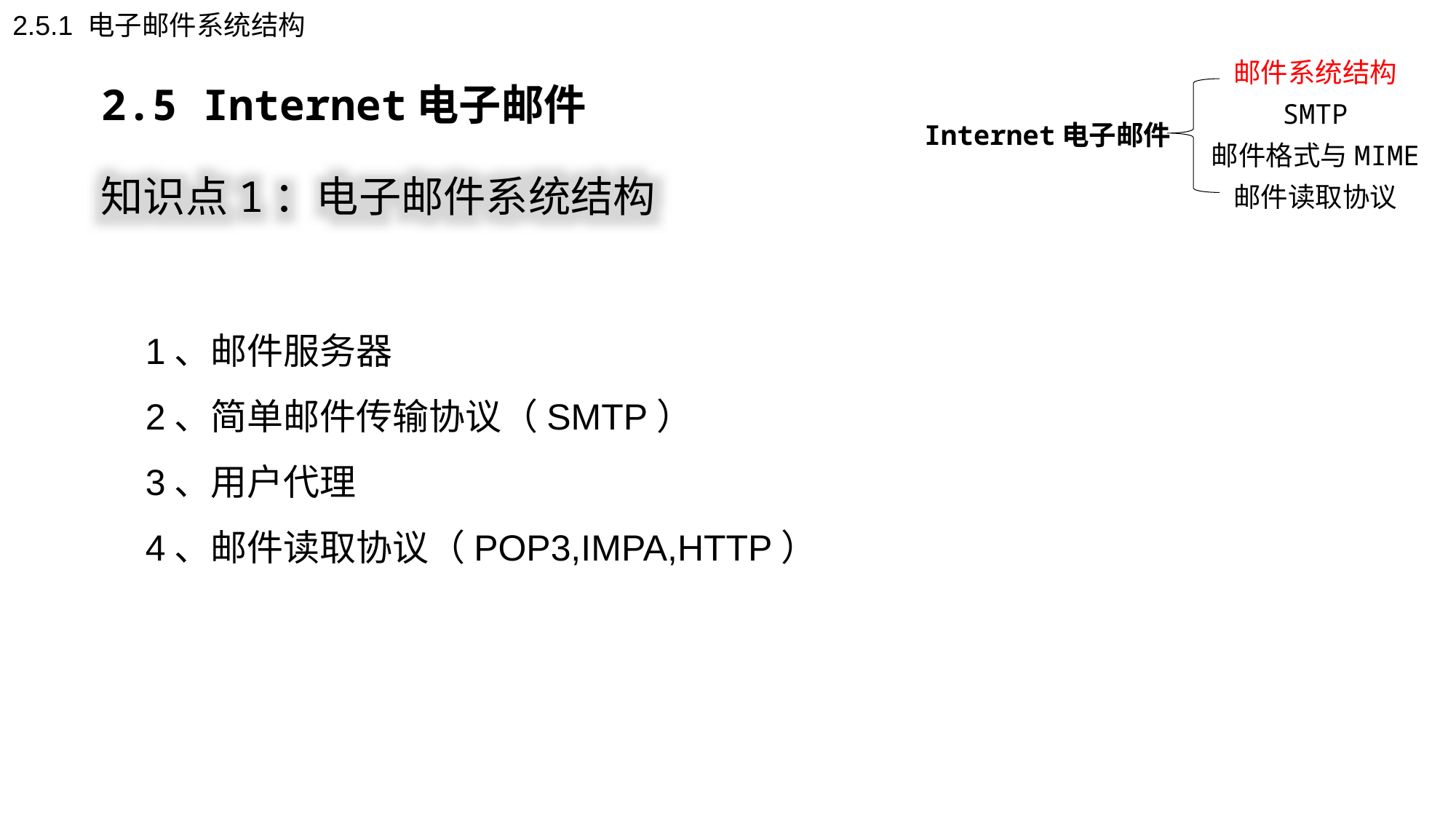

2.5.1 电子邮件系统结构
邮件系统结构

SMTP
Internet电子邮件
邮件格式与MIME
邮件读取协议
2.5 Internet电子邮件
知识点1：电子邮件系统结构
1、邮件服务器
2、简单邮件传输协议（SMTP）
3、用户代理
4、邮件读取协议（POP3,IMPA,HTTP）